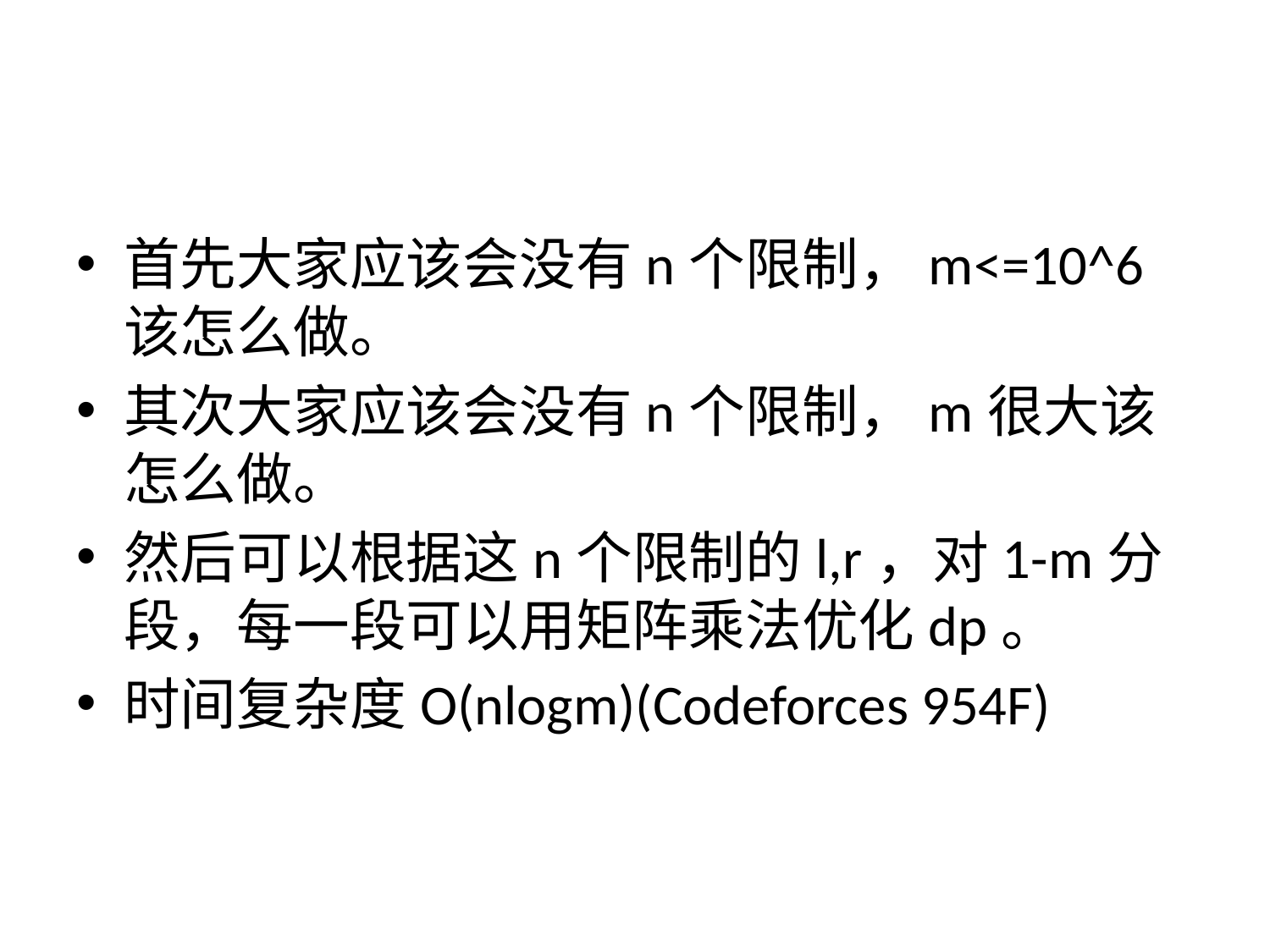

#
首先大家应该会没有n个限制，m<=10^6该怎么做。
其次大家应该会没有n个限制，m很大该怎么做。
然后可以根据这n个限制的l,r，对1-m分段，每一段可以用矩阵乘法优化dp。
时间复杂度O(nlogm)(Codeforces 954F)